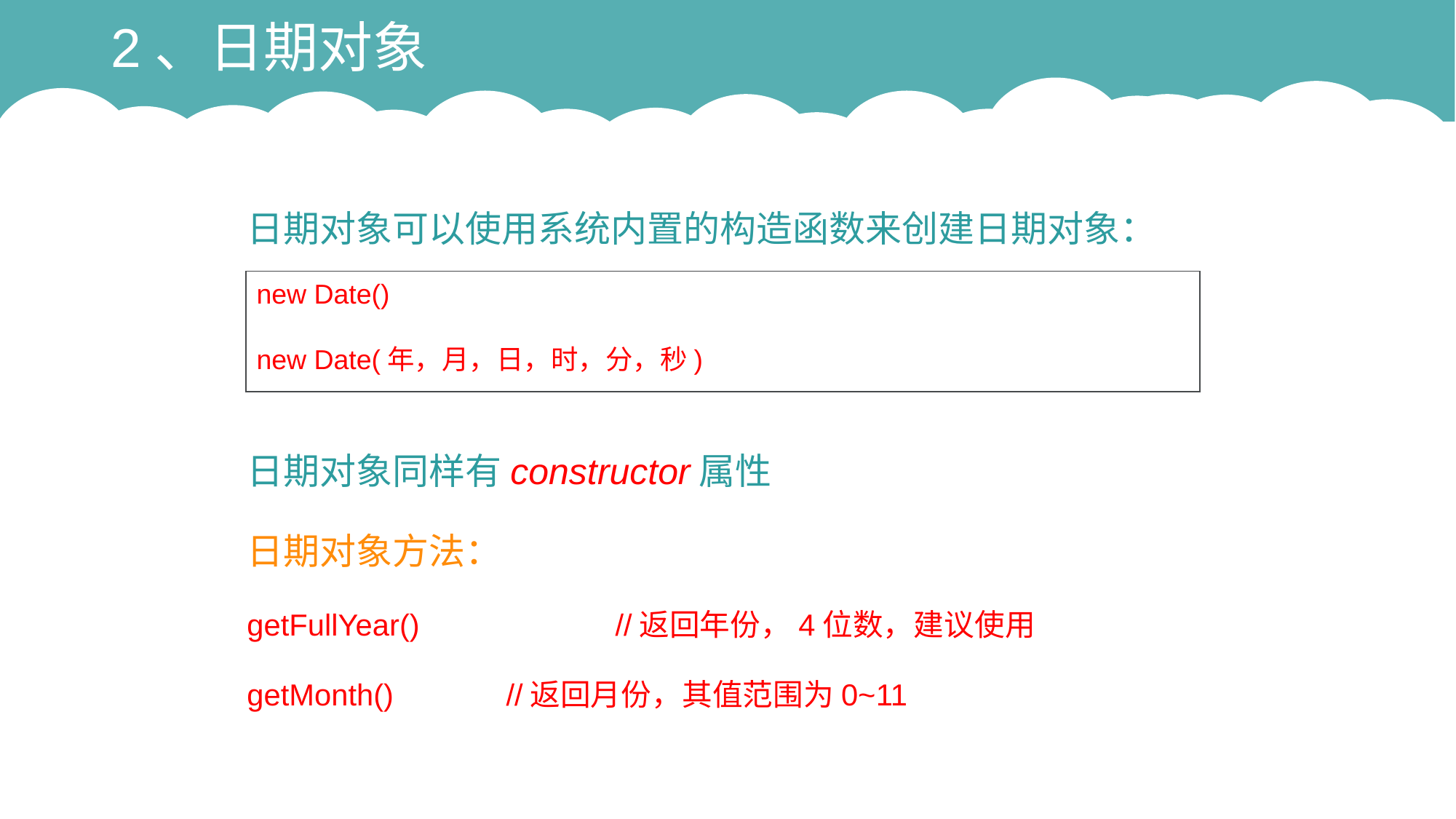

# 2、日期对象
日期对象可以使用系统内置的构造函数来创建日期对象：

日期对象同样有constructor属性
日期对象方法：
getFullYear()		//返回年份，4位数，建议使用
getMonth()		//返回月份，其值范围为0~11

new Date()

new Date(年，月，日，时，分，秒)